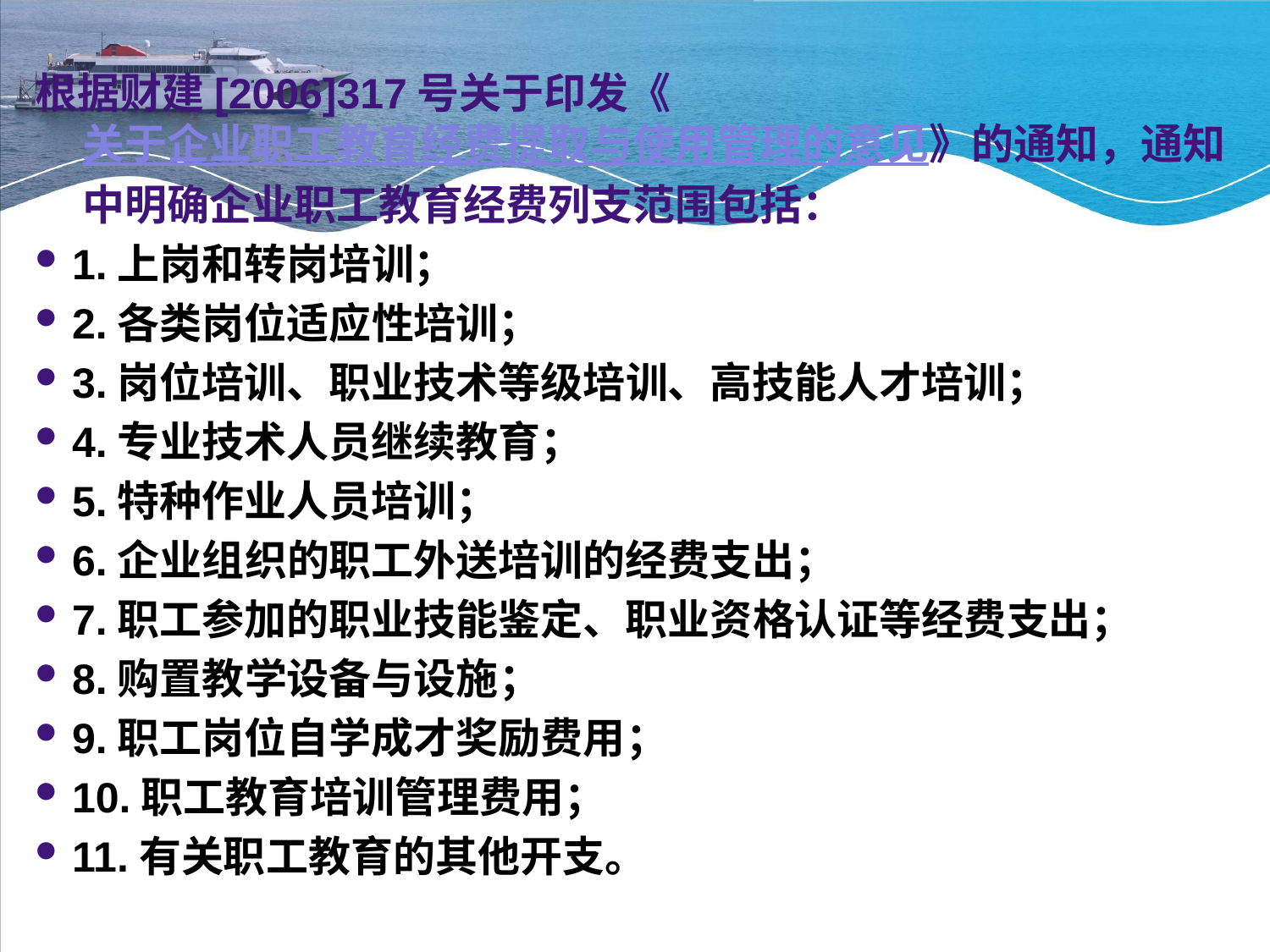

#
根据财建[2006]317号关于印发《关于企业职工教育经费提取与使用管理的意见》的通知，通知中明确企业职工教育经费列支范围包括：
1.上岗和转岗培训；
2.各类岗位适应性培训；
3.岗位培训、职业技术等级培训、高技能人才培训；
4.专业技术人员继续教育；
5.特种作业人员培训；
6.企业组织的职工外送培训的经费支出；
7.职工参加的职业技能鉴定、职业资格认证等经费支出；
8.购置教学设备与设施；
9.职工岗位自学成才奖励费用；
10.职工教育培训管理费用；
11.有关职工教育的其他开支。